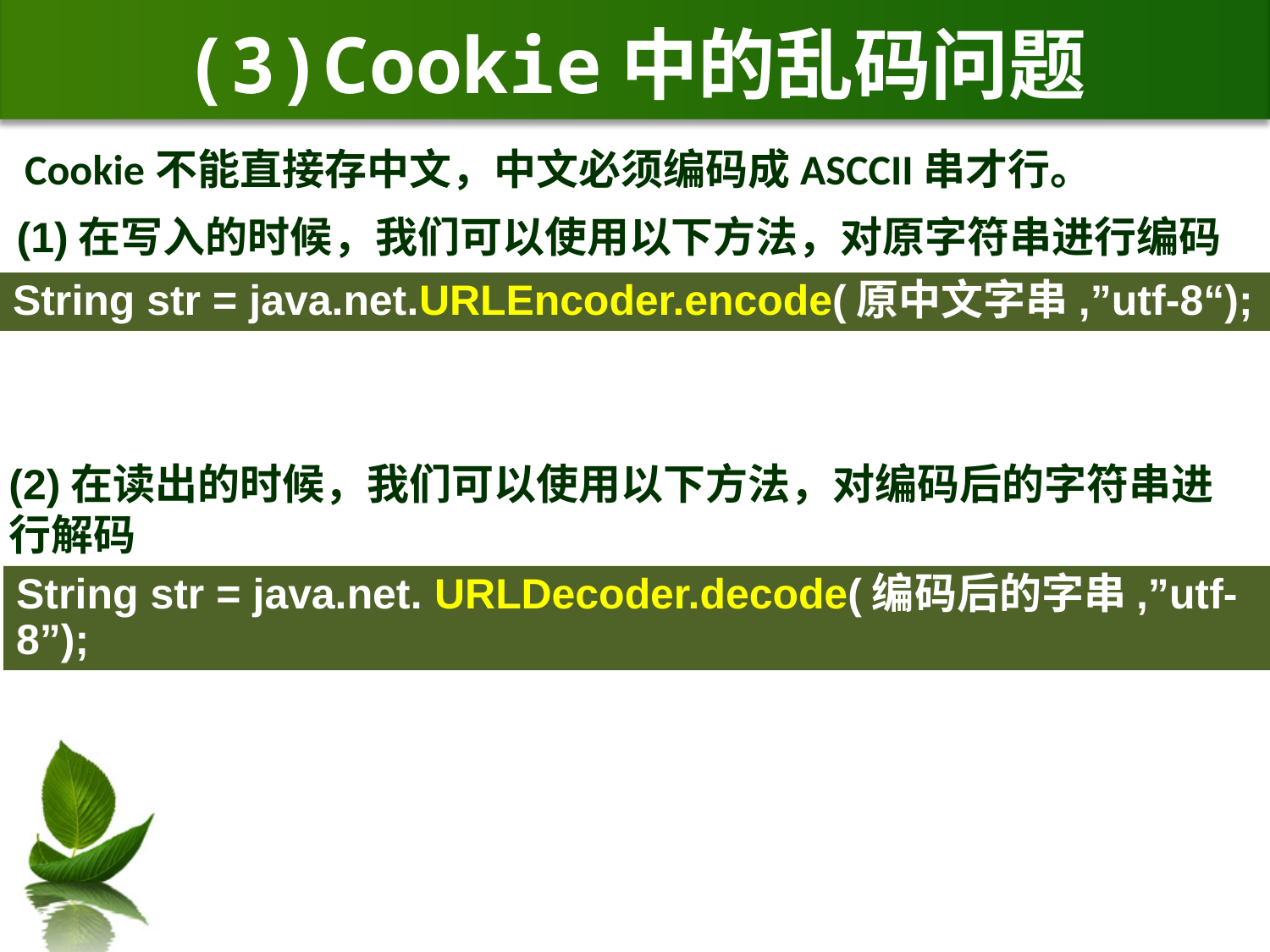

# (3)Cookie中的乱码问题
Cookie不能直接存中文，中文必须编码成ASCCII串才行。
(1)在写入的时候，我们可以使用以下方法，对原字符串进行编码
String str = java.net.URLEncoder.encode(原中文字串,”utf-8“);
(2)在读出的时候，我们可以使用以下方法，对编码后的字符串进行解码
String str = java.net. URLDecoder.decode(编码后的字串,”utf-8”);